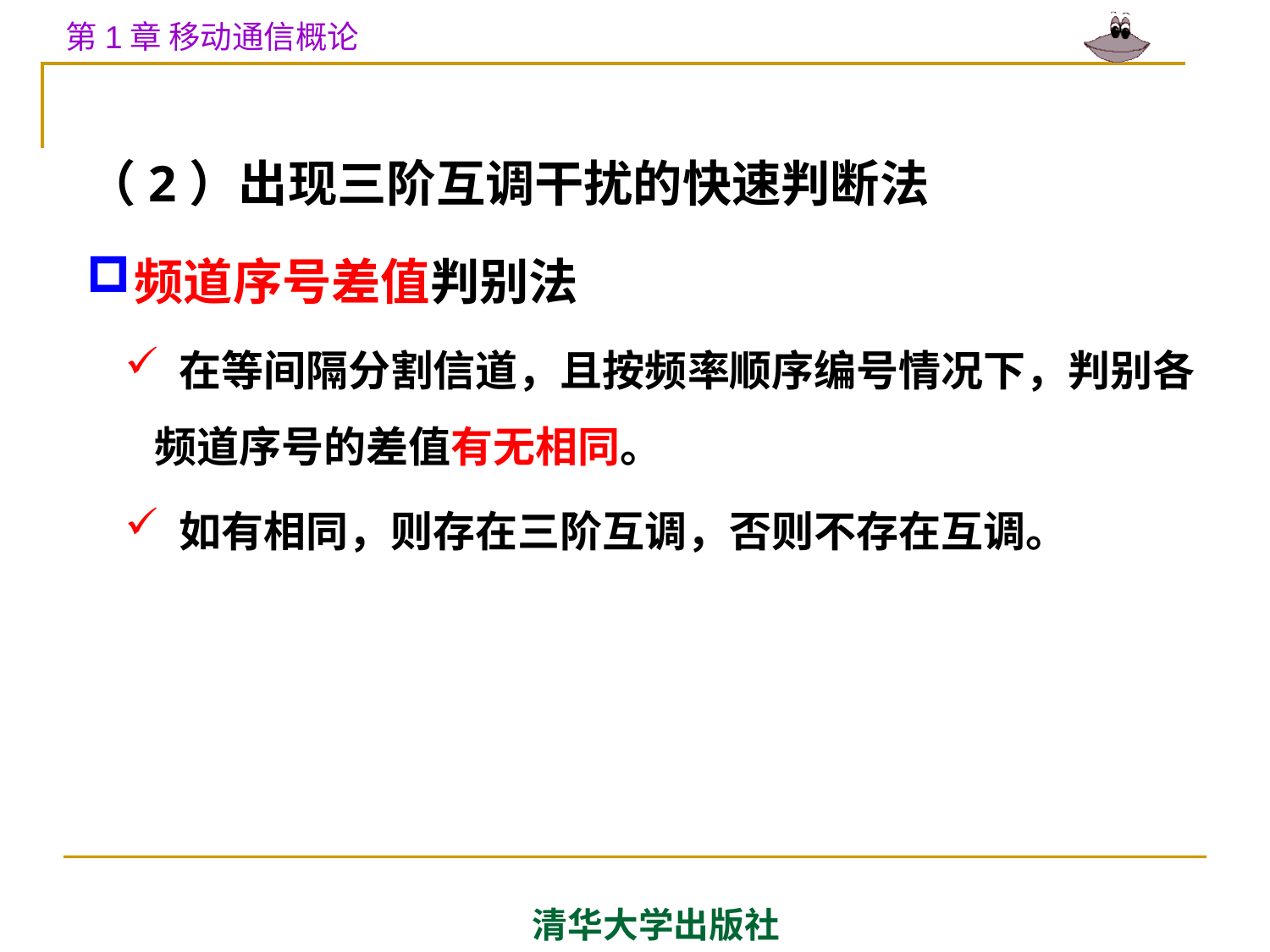

3、互调干扰
（2）出现三阶互调干扰的快速判断法
频道序号差值判别法
 在等间隔分割信道，且按频率顺序编号情况下，判别各频道序号的差值有无相同。
 如有相同，则存在三阶互调，否则不存在互调。